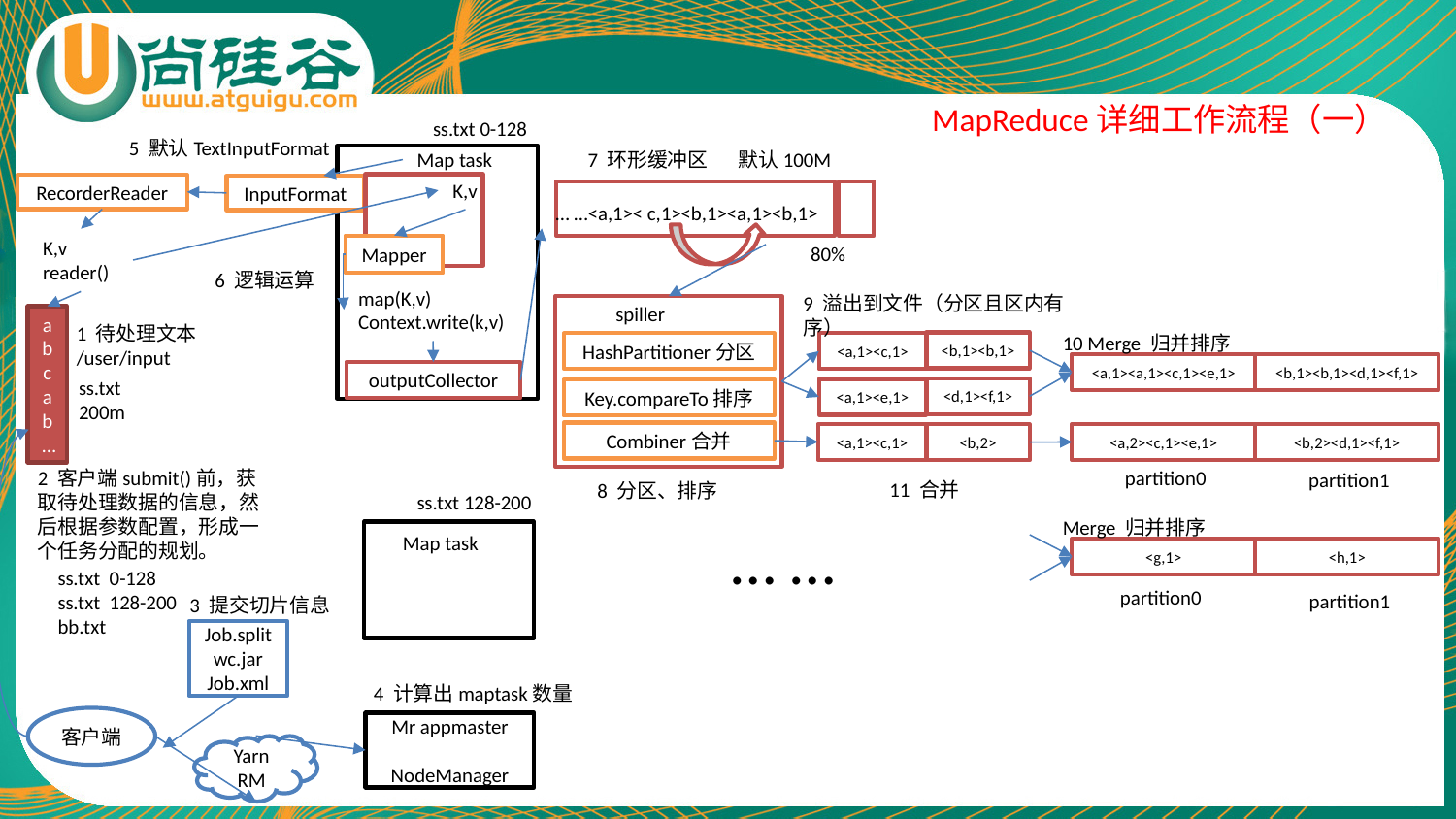

MapReduce详细工作流程（一）
ss.txt 0-128
5 默认TextInputFormat
默认100M
Map task
7 环形缓冲区

K,v

RecorderReader
InputFormat

… …<a,1>< c,1><b,1><a,1><b,1>

K,v reader()
80%
Mapper
6 逻辑运算
map(K,v)
Context.write(k,v)
9 溢出到文件（分区且区内有序）
spiller

a
b
c
a
b
…
1 待处理文本
/user/input
10 Merge 归并排序
<b,1><b,1>
HashPartitioner分区
<a,1><c,1>
<a,1><a,1><c,1><e,1>
<b,1><b,1><d,1><f,1>
outputCollector
ss.txt 200m
<d,1><f,1>
<a,1><e,1>
Key.compareTo排序
Combiner合并
<a,1><c,1>
<a,2><c,1><e,1>
<b,2><d,1><f,1>
<b,2>
partition0
2 客户端submit()前，获取待处理数据的信息，然后根据参数配置，形成一个任务分配的规划。
partition1
11 合并
8 分区、排序
ss.txt 128-200
Merge 归并排序
… …

Map task
<g,1>
<h,1>
ss.txt  0-128
ss.txt  128-200
bb.txt
partition0
partition1
3 提交切片信息
Job.split
wc.jar
Job.xml
4 计算出maptask数量
客户端
Mr appmaster

NodeManager
Yarn
RM